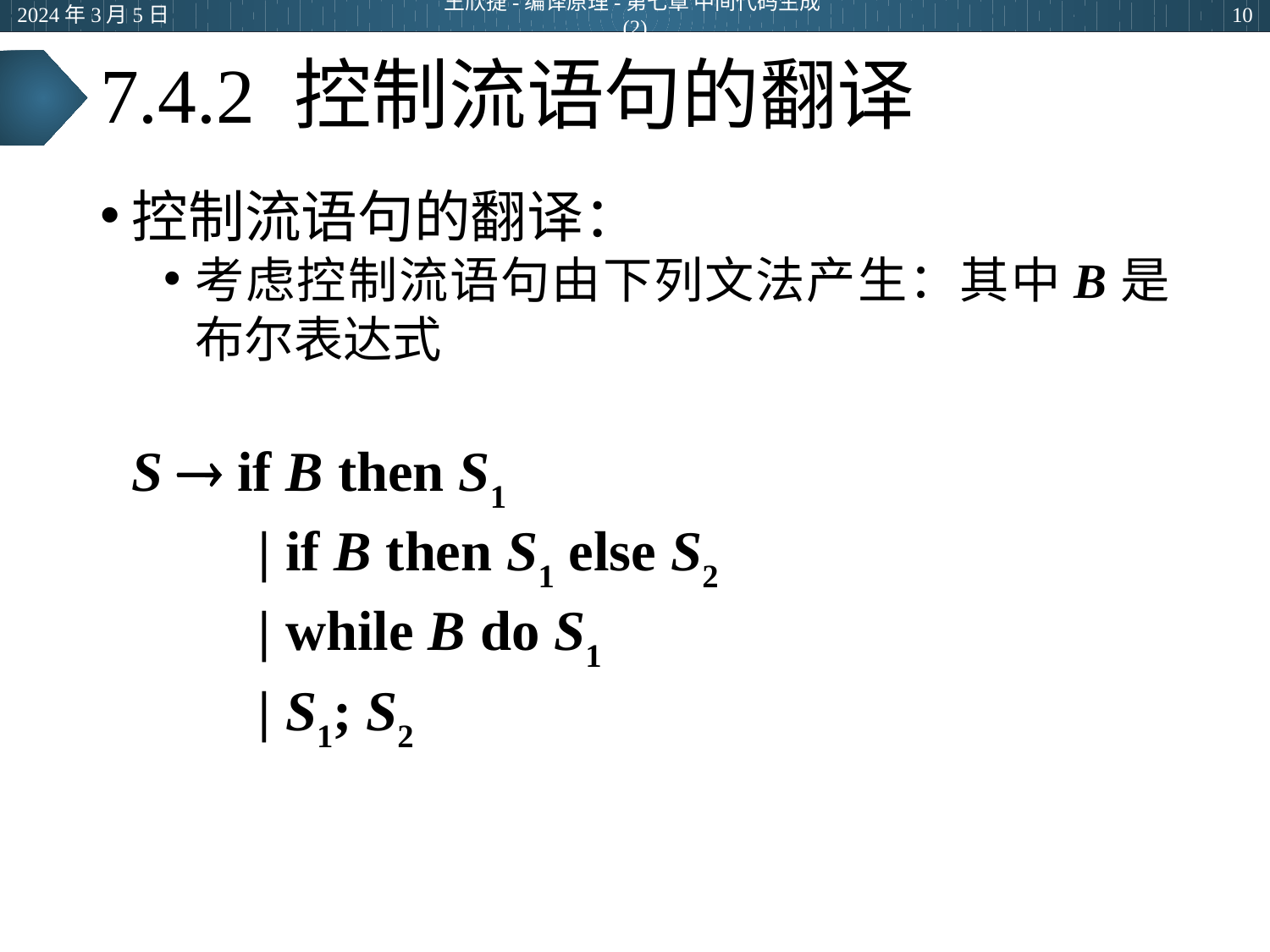

2024年3月5日
王欣捷-编译原理-第七章 中间代码生成(2)
10
# 7.4.2 控制流语句的翻译
控制流语句的翻译：
考虑控制流语句由下列文法产生：其中B是布尔表达式

	S → if B then S1
		| if B then S1 else S2
		| while B do S1
		| S1; S2